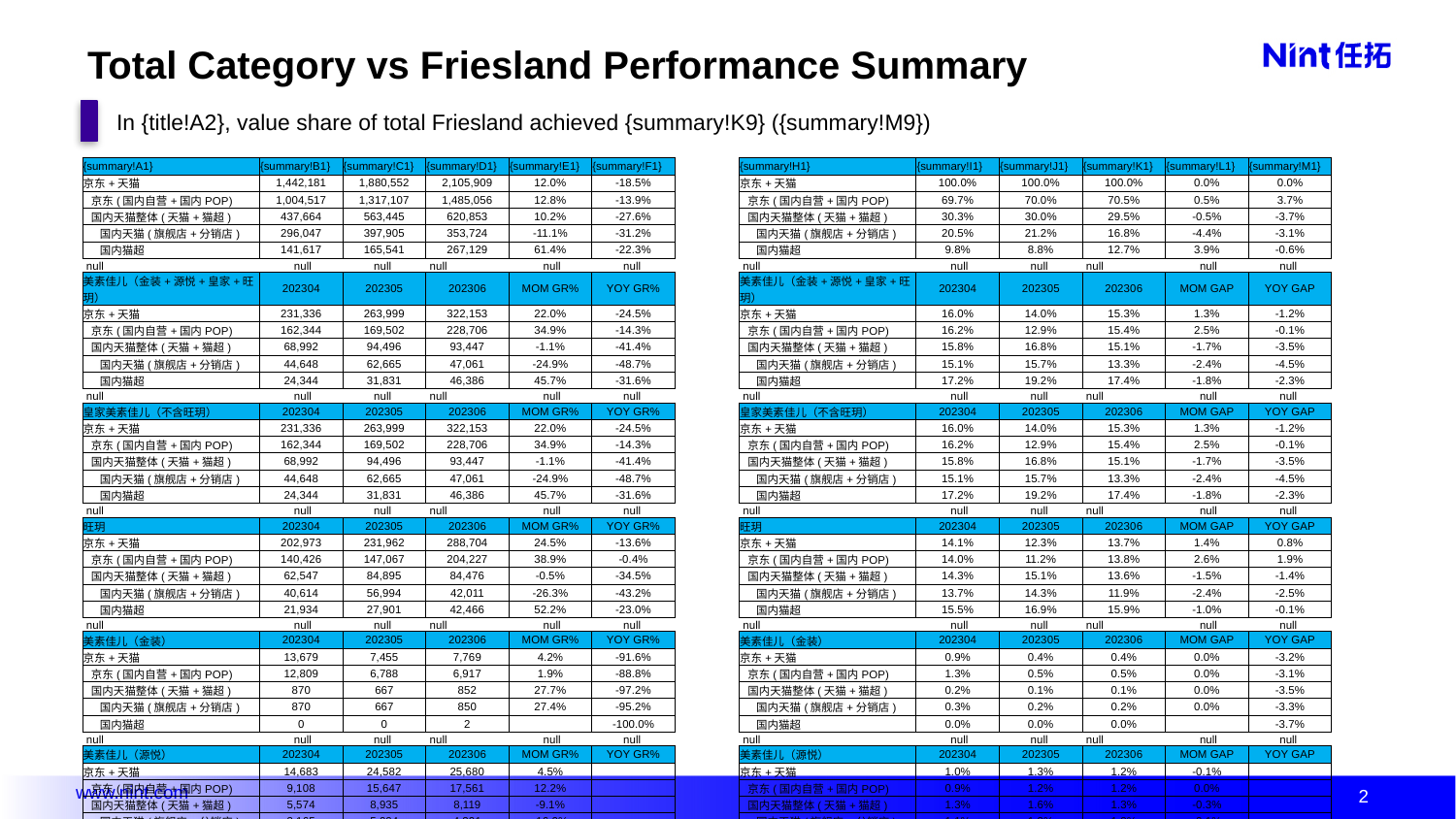

# Total Category vs Friesland Performance Summary
In {title!A2}, value share of total Friesland achieved {summary!K9} ({summary!M9})
| {summary!A1} | {summary!B1} | {summary!C1} | {summary!D1} | {summary!E1} | {summary!F1} |  | {summary!H1} | {summary!I1} | {summary!J1} | {summary!K1} | {summary!L1} | {summary!M1} |
| --- | --- | --- | --- | --- | --- | --- | --- | --- | --- | --- | --- | --- |
| 京东+天猫 | 1,442,181 | 1,880,552 | 2,105,909 | 12.0% | -18.5% |  | 京东+天猫 | 100.0% | 100.0% | 100.0% | 0.0% | 0.0% |
| 京东(国内自营+国内POP) | 1,004,517 | 1,317,107 | 1,485,056 | 12.8% | -13.9% |  | 京东(国内自营+国内POP) | 69.7% | 70.0% | 70.5% | 0.5% | 3.7% |
| 国内天猫整体(天猫+猫超) | 437,664 | 563,445 | 620,853 | 10.2% | -27.6% |  | 国内天猫整体(天猫+猫超) | 30.3% | 30.0% | 29.5% | -0.5% | -3.7% |
| 国内天猫(旗舰店+分销店) | 296,047 | 397,905 | 353,724 | -11.1% | -31.2% |  | 国内天猫(旗舰店+分销店) | 20.5% | 21.2% | 16.8% | -4.4% | -3.1% |
| 国内猫超 | 141,617 | 165,541 | 267,129 | 61.4% | -22.3% |  | 国内猫超 | 9.8% | 8.8% | 12.7% | 3.9% | -0.6% |
| null | null | null | null | null | null |  | null | null | null | null | null | null |
| 美素佳儿（金装+源悦+皇家+旺玥） | 202304 | 202305 | 202306 | MOM GR% | YOY GR% |  | 美素佳儿（金装+源悦+皇家+旺玥） | 202304 | 202305 | 202306 | MOM GAP | YOY GAP |
| 京东+天猫 | 231,336 | 263,999 | 322,153 | 22.0% | -24.5% |  | 京东+天猫 | 16.0% | 14.0% | 15.3% | 1.3% | -1.2% |
| 京东(国内自营+国内POP) | 162,344 | 169,502 | 228,706 | 34.9% | -14.3% |  | 京东(国内自营+国内POP) | 16.2% | 12.9% | 15.4% | 2.5% | -0.1% |
| 国内天猫整体(天猫+猫超) | 68,992 | 94,496 | 93,447 | -1.1% | -41.4% |  | 国内天猫整体(天猫+猫超) | 15.8% | 16.8% | 15.1% | -1.7% | -3.5% |
| 国内天猫(旗舰店+分销店) | 44,648 | 62,665 | 47,061 | -24.9% | -48.7% |  | 国内天猫(旗舰店+分销店) | 15.1% | 15.7% | 13.3% | -2.4% | -4.5% |
| 国内猫超 | 24,344 | 31,831 | 46,386 | 45.7% | -31.6% |  | 国内猫超 | 17.2% | 19.2% | 17.4% | -1.8% | -2.3% |
| null | null | null | null | null | null |  | null | null | null | null | null | null |
| 皇家美素佳儿（不含旺玥） | 202304 | 202305 | 202306 | MOM GR% | YOY GR% |  | 皇家美素佳儿（不含旺玥） | 202304 | 202305 | 202306 | MOM GAP | YOY GAP |
| 京东+天猫 | 231,336 | 263,999 | 322,153 | 22.0% | -24.5% |  | 京东+天猫 | 16.0% | 14.0% | 15.3% | 1.3% | -1.2% |
| 京东(国内自营+国内POP) | 162,344 | 169,502 | 228,706 | 34.9% | -14.3% |  | 京东(国内自营+国内POP) | 16.2% | 12.9% | 15.4% | 2.5% | -0.1% |
| 国内天猫整体(天猫+猫超) | 68,992 | 94,496 | 93,447 | -1.1% | -41.4% |  | 国内天猫整体(天猫+猫超) | 15.8% | 16.8% | 15.1% | -1.7% | -3.5% |
| 国内天猫(旗舰店+分销店) | 44,648 | 62,665 | 47,061 | -24.9% | -48.7% |  | 国内天猫(旗舰店+分销店) | 15.1% | 15.7% | 13.3% | -2.4% | -4.5% |
| 国内猫超 | 24,344 | 31,831 | 46,386 | 45.7% | -31.6% |  | 国内猫超 | 17.2% | 19.2% | 17.4% | -1.8% | -2.3% |
| null | null | null | null | null | null |  | null | null | null | null | null | null |
| 旺玥 | 202304 | 202305 | 202306 | MOM GR% | YOY GR% |  | 旺玥 | 202304 | 202305 | 202306 | MOM GAP | YOY GAP |
| 京东+天猫 | 202,973 | 231,962 | 288,704 | 24.5% | -13.6% |  | 京东+天猫 | 14.1% | 12.3% | 13.7% | 1.4% | 0.8% |
| 京东(国内自营+国内POP) | 140,426 | 147,067 | 204,227 | 38.9% | -0.4% |  | 京东(国内自营+国内POP) | 14.0% | 11.2% | 13.8% | 2.6% | 1.9% |
| 国内天猫整体(天猫+猫超) | 62,547 | 84,895 | 84,476 | -0.5% | -34.5% |  | 国内天猫整体(天猫+猫超) | 14.3% | 15.1% | 13.6% | -1.5% | -1.4% |
| 国内天猫(旗舰店+分销店) | 40,614 | 56,994 | 42,011 | -26.3% | -43.2% |  | 国内天猫(旗舰店+分销店) | 13.7% | 14.3% | 11.9% | -2.4% | -2.5% |
| 国内猫超 | 21,934 | 27,901 | 42,466 | 52.2% | -23.0% |  | 国内猫超 | 15.5% | 16.9% | 15.9% | -1.0% | -0.1% |
| null | null | null | null | null | null |  | null | null | null | null | null | null |
| 美素佳儿（金装） | 202304 | 202305 | 202306 | MOM GR% | YOY GR% |  | 美素佳儿（金装） | 202304 | 202305 | 202306 | MOM GAP | YOY GAP |
| 京东+天猫 | 13,679 | 7,455 | 7,769 | 4.2% | -91.6% |  | 京东+天猫 | 0.9% | 0.4% | 0.4% | 0.0% | -3.2% |
| 京东(国内自营+国内POP) | 12,809 | 6,788 | 6,917 | 1.9% | -88.8% |  | 京东(国内自营+国内POP) | 1.3% | 0.5% | 0.5% | 0.0% | -3.1% |
| 国内天猫整体(天猫+猫超) | 870 | 667 | 852 | 27.7% | -97.2% |  | 国内天猫整体(天猫+猫超) | 0.2% | 0.1% | 0.1% | 0.0% | -3.5% |
| 国内天猫(旗舰店+分销店) | 870 | 667 | 850 | 27.4% | -95.2% |  | 国内天猫(旗舰店+分销店) | 0.3% | 0.2% | 0.2% | 0.0% | -3.3% |
| 国内猫超 | 0 | 0 | 2 |  | -100.0% |  | 国内猫超 | 0.0% | 0.0% | 0.0% |  | -3.7% |
| null | null | null | null | null | null |  | null | null | null | null | null | null |
| 美素佳儿（源悦） | 202304 | 202305 | 202306 | MOM GR% | YOY GR% |  | 美素佳儿（源悦） | 202304 | 202305 | 202306 | MOM GAP | YOY GAP |
| 京东+天猫 | 14,683 | 24,582 | 25,680 | 4.5% |  |  | 京东+天猫 | 1.0% | 1.3% | 1.2% | -0.1% |  |
| 京东(国内自营+国内POP) | 9,108 | 15,647 | 17,561 | 12.2% |  |  | 京东(国内自营+国内POP) | 0.9% | 1.2% | 1.2% | 0.0% |  |
| 国内天猫整体(天猫+猫超) | 5,574 | 8,935 | 8,119 | -9.1% |  |  | 国内天猫整体(天猫+猫超) | 1.3% | 1.6% | 1.3% | -0.3% |  |
| 国内天猫(旗舰店+分销店) | 3,165 | 5,004 | 4,201 | -16.0% |  |  | 国内天猫(旗舰店+分销店) | 1.1% | 1.3% | 1.2% | -0.1% |  |
| 国内猫超 | 2,410 | 3,930 | 3,918 | -0.3% |  |  | 国内猫超 | 1.7% | 2.4% | 1.5% | -0.9% |  |